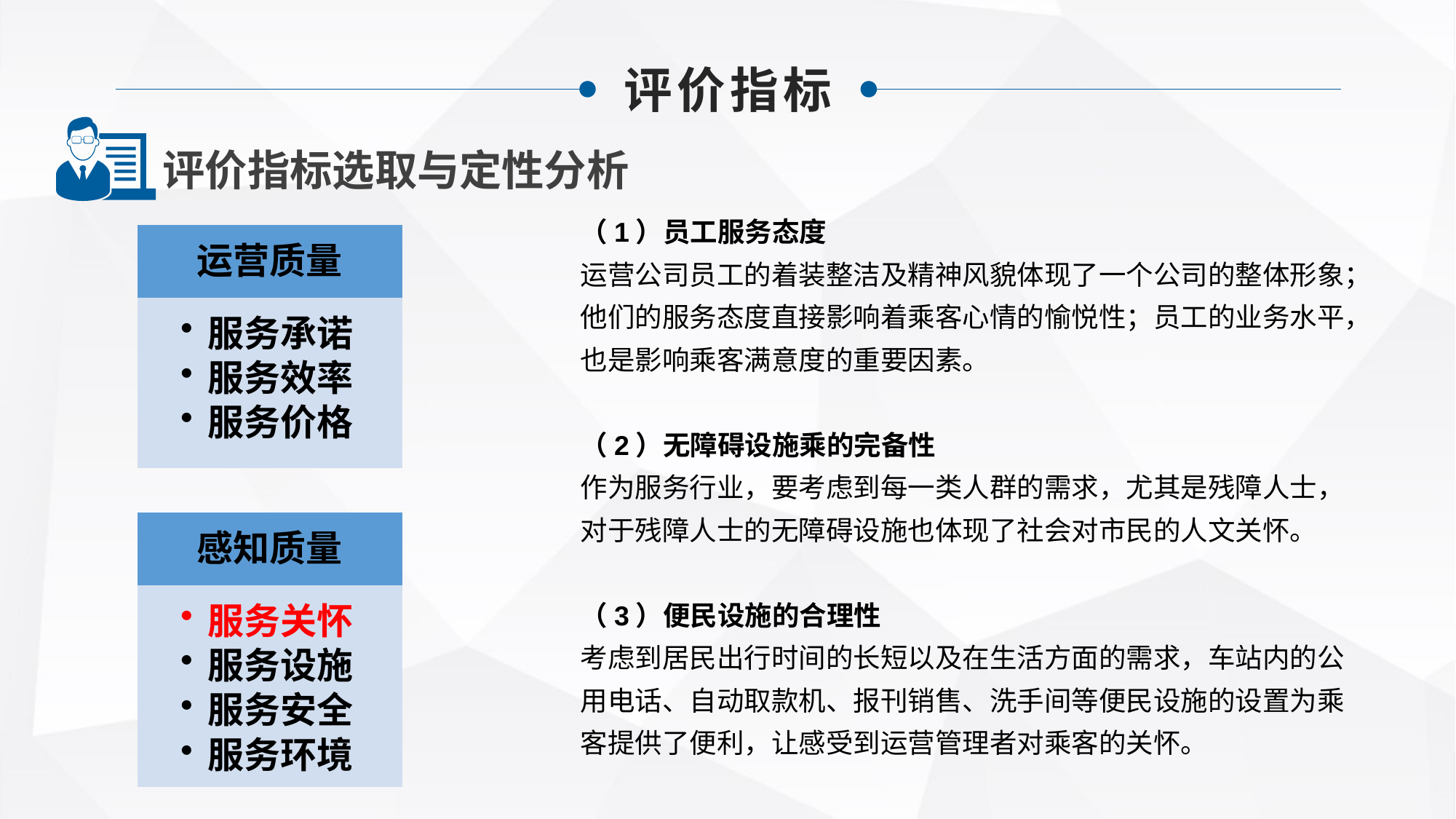

评价指标选取与定性分析
（1）员工服务态度
运营公司员工的着装整洁及精神风貌体现了一个公司的整体形象；他们的服务态度直接影响着乘客心情的愉悦性；员工的业务水平，也是影响乘客满意度的重要因素。

（2）无障碍设施乘的完备性
作为服务行业，要考虑到每一类人群的需求，尤其是残障人士，对于残障人士的无障碍设施也体现了社会对市民的人文关怀。

（3）便民设施的合理性
考虑到居民出行时间的长短以及在生活方面的需求，车站内的公用电话、自动取款机、报刊销售、洗手间等便民设施的设置为乘客提供了便利，让感受到运营管理者对乘客的关怀。
运营质量
服务承诺
服务效率
服务价格
感知质量
感知质量
服务关怀
服务设施
服务安全
服务环境
服务关怀
服务设施
服务安全
服务环境